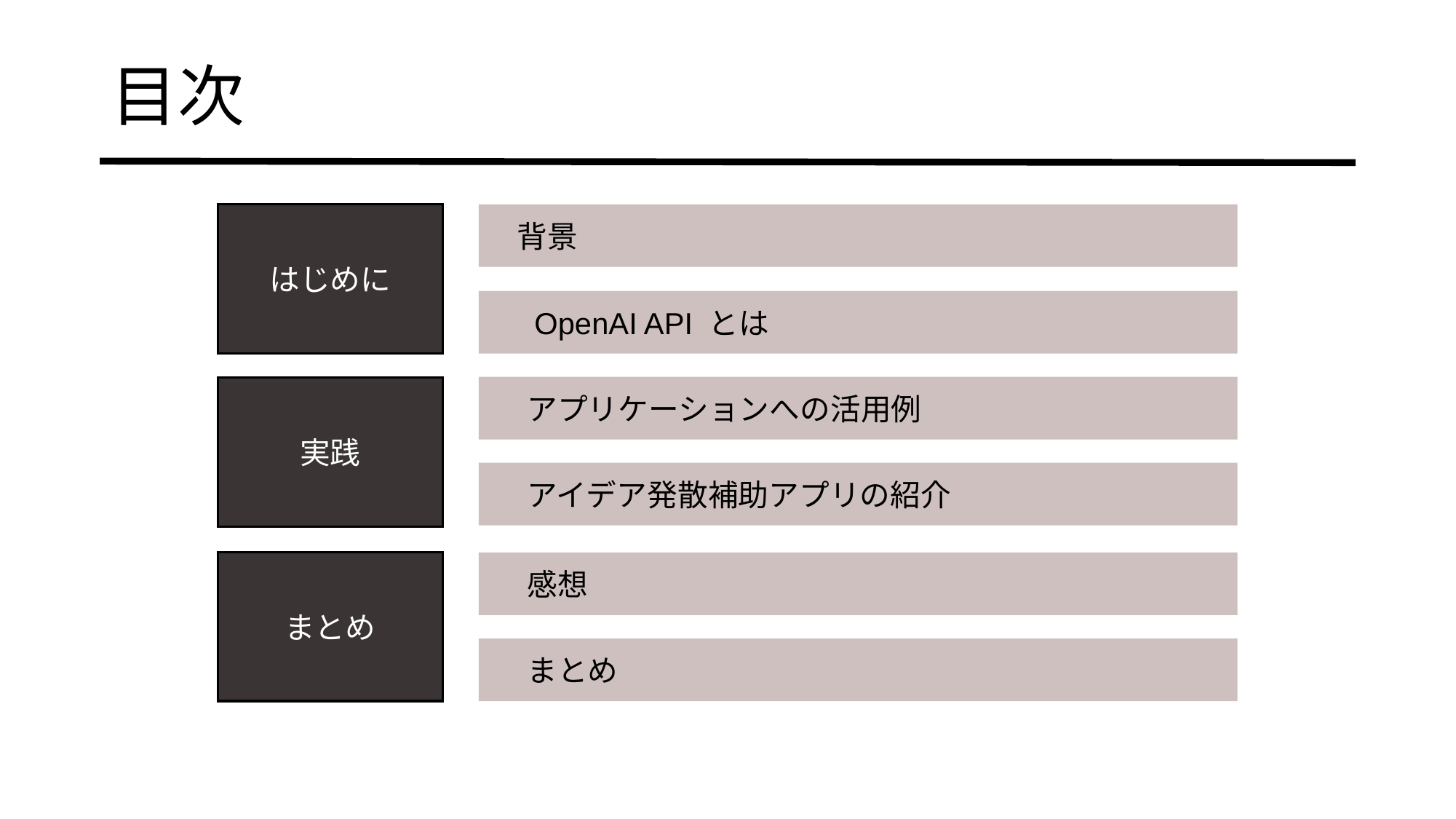

# 目次
はじめに
   背景
​　OpenAI API とは
​　アプリケーションへの活用例
実践
​　アイデア発散補助アプリの紹介
まとめ
​　感想
​　まとめ